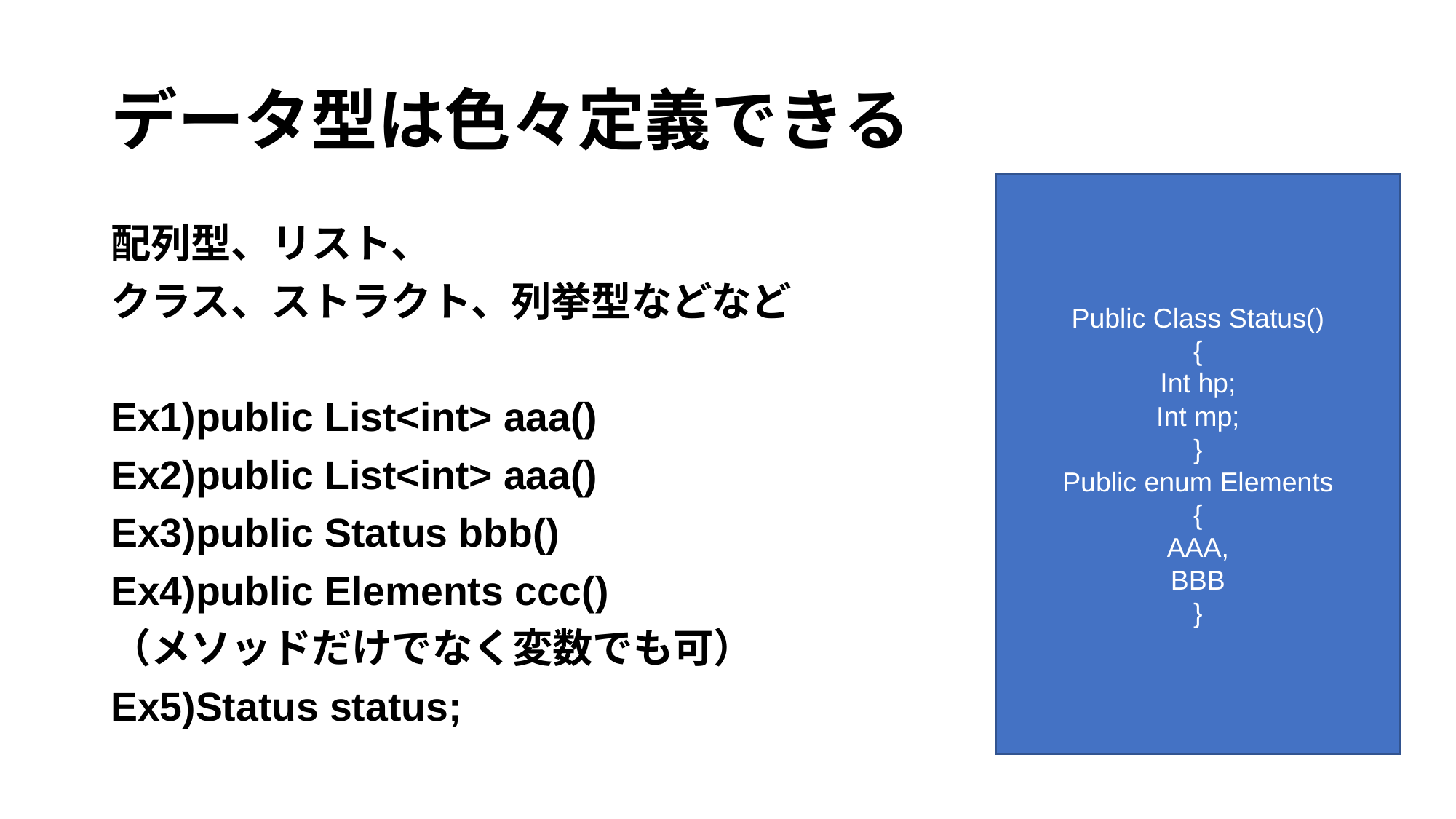

# データ型は色々定義できる
Public Class Status()
{
Int hp;
Int mp;
}
Public enum Elements
{
AAA,
BBB
}
配列型、リスト、
クラス、ストラクト、列挙型などなど

Ex1)public List<int> aaa()
Ex2)public List<int> aaa()
Ex3)public Status bbb()
Ex4)public Elements ccc()
（メソッドだけでなく変数でも可）
Ex5)Status status;